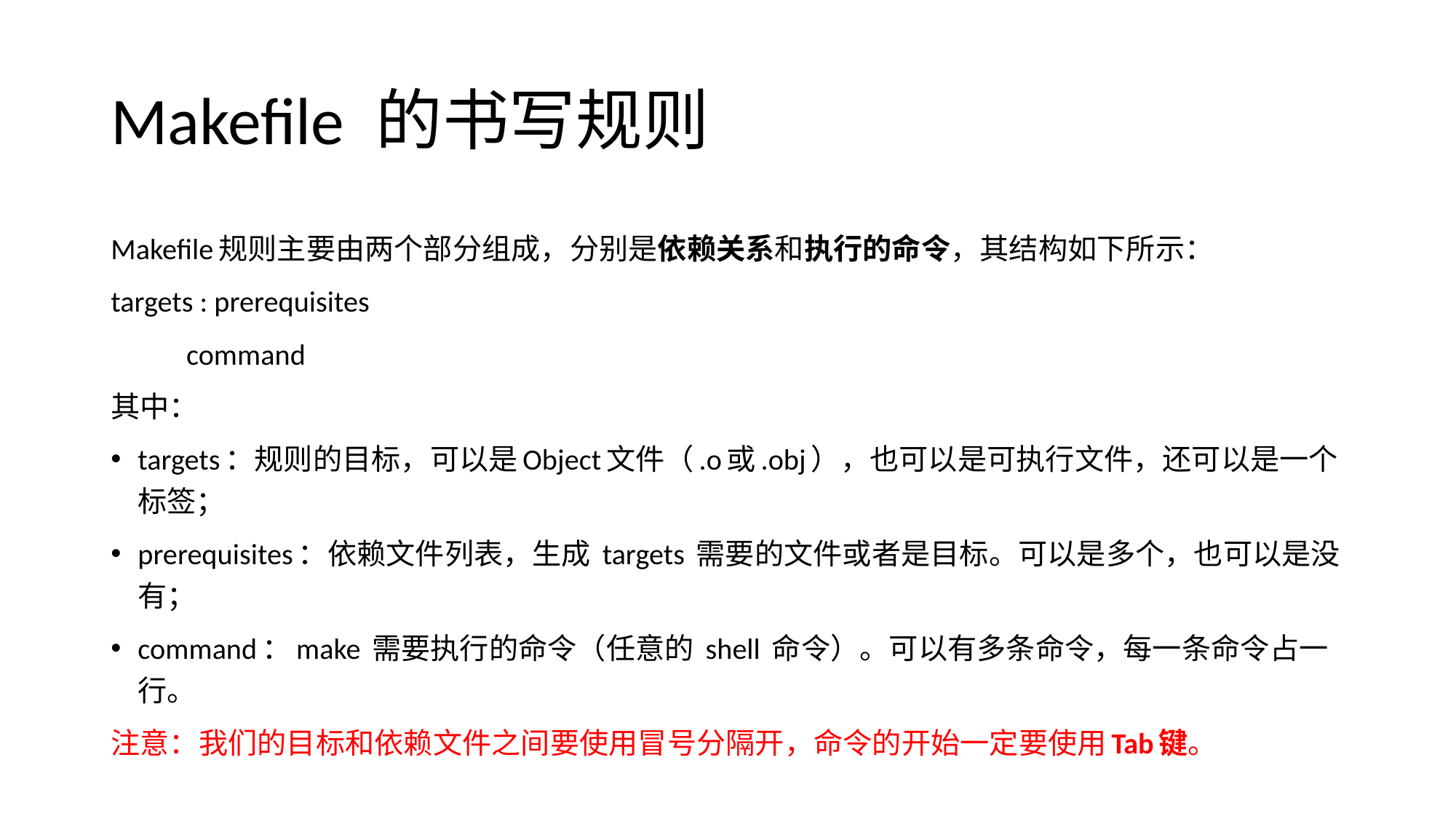

# Makefile 的书写规则
Makefile规则主要由两个部分组成，分别是依赖关系和执行的命令，其结构如下所示：
targets : prerequisites
	command
其中：
targets：规则的目标，可以是Object文件（.o或.obj），也可以是可执行文件，还可以是一个标签；
prerequisites：依赖文件列表，生成 targets 需要的文件或者是目标。可以是多个，也可以是没有；
command：make 需要执行的命令（任意的 shell 命令）。可以有多条命令，每一条命令占一行。
注意：我们的目标和依赖文件之间要使用冒号分隔开，命令的开始一定要使用Tab键。